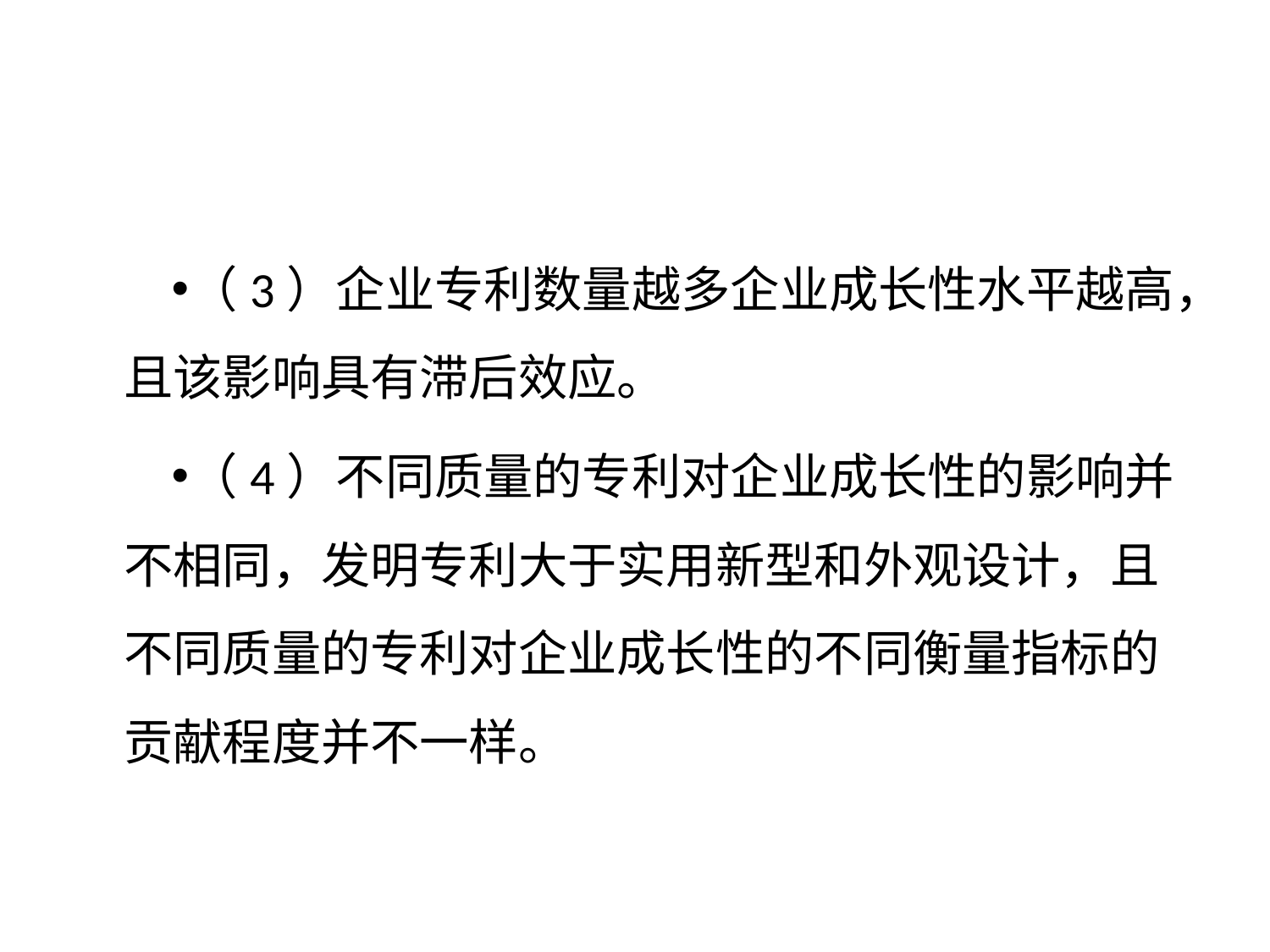

#
（3）企业专利数量越多企业成长性水平越高，且该影响具有滞后效应。
（4）不同质量的专利对企业成长性的影响并不相同，发明专利大于实用新型和外观设计，且不同质量的专利对企业成长性的不同衡量指标的贡献程度并不一样。